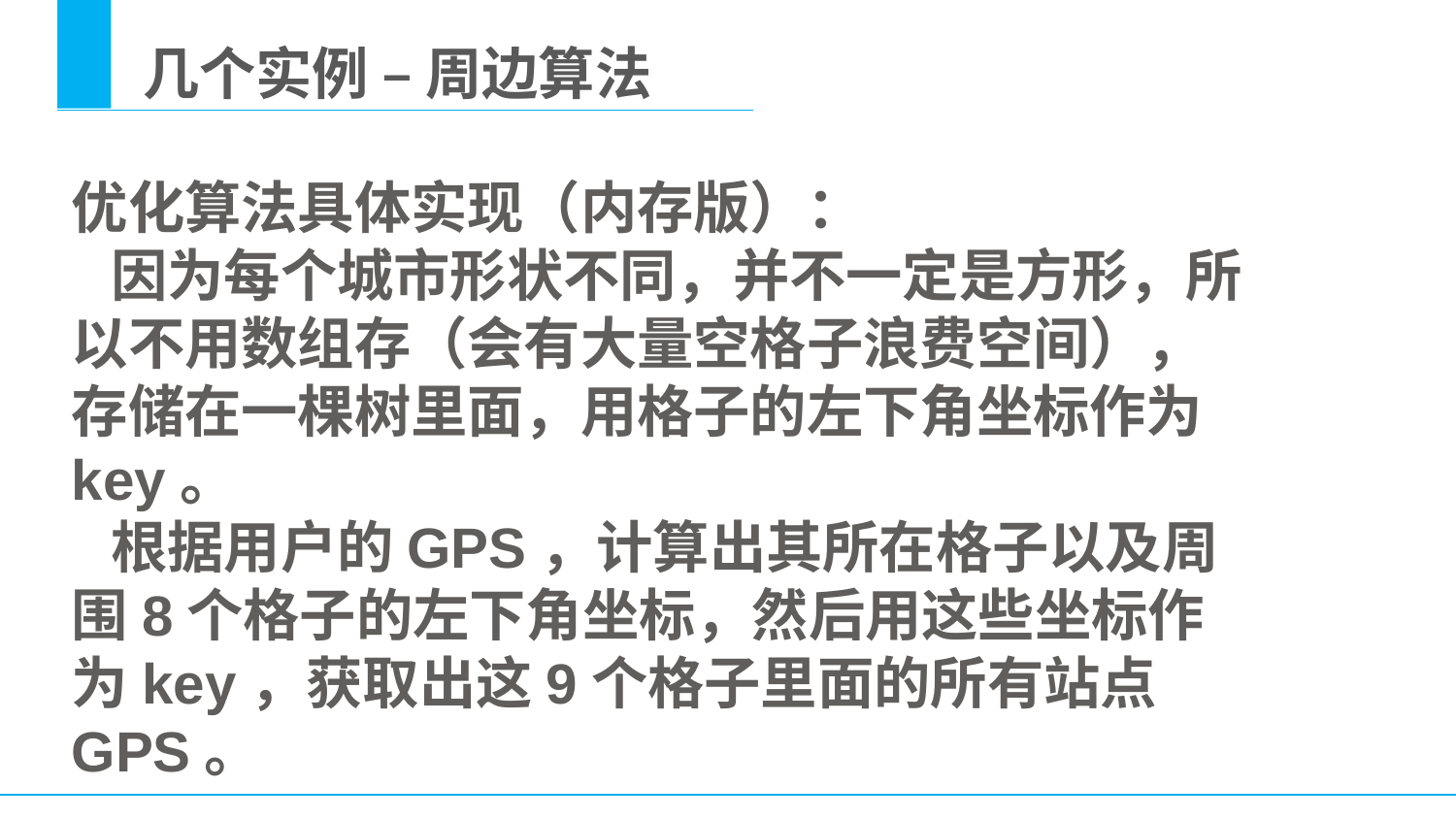

几个实例 – 周边算法
优化算法具体实现（内存版）：
  因为每个城市形状不同，并不一定是方形，所以不用数组存（会有大量空格子浪费空间），存储在一棵树里面，用格子的左下角坐标作为key。
  根据用户的GPS，计算出其所在格子以及周围8个格子的左下角坐标，然后用这些坐标作为key，获取出这9个格子里面的所有站点GPS。